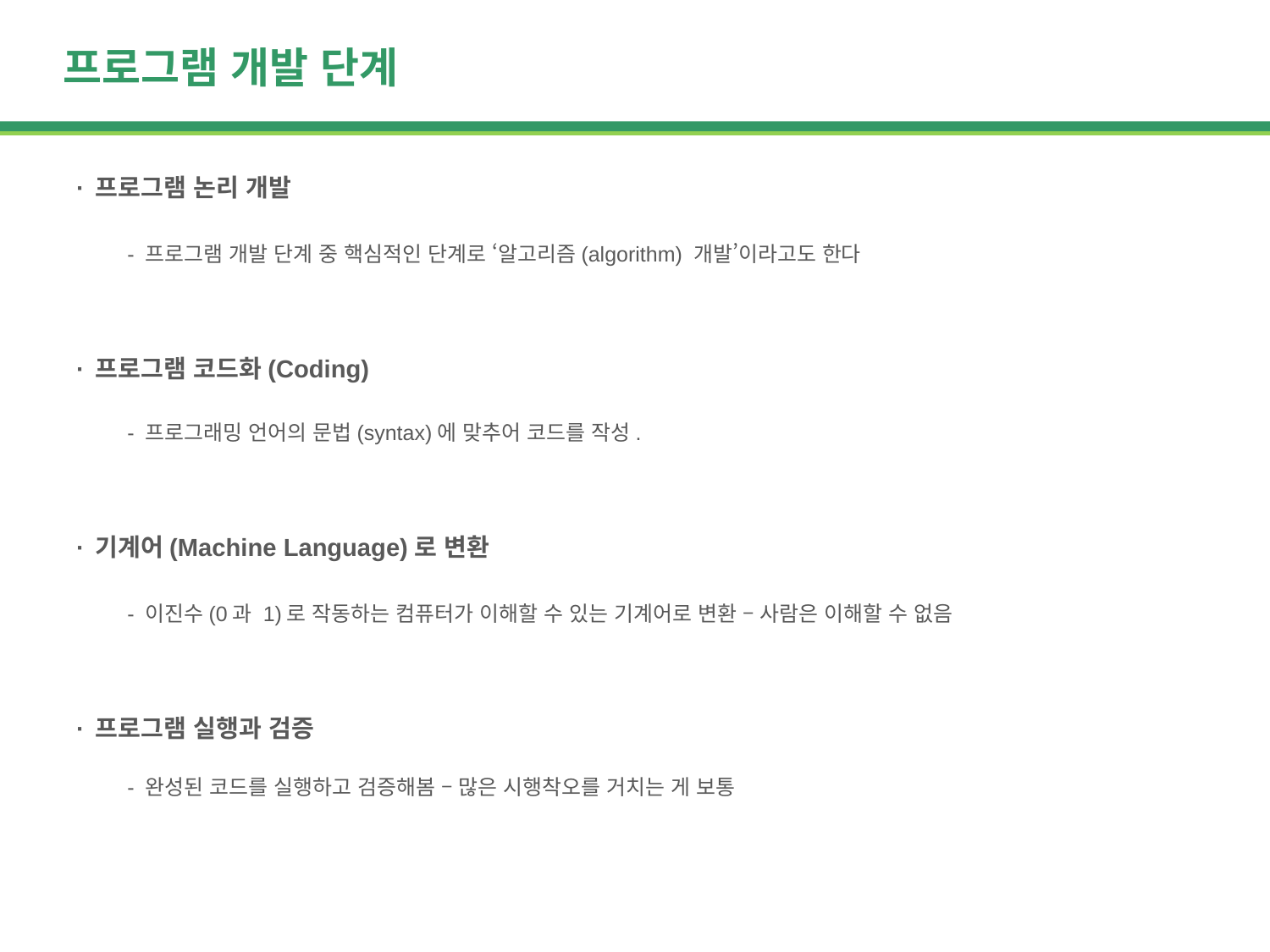

프로그램 개발 단계

∙ 프로그램 논리 개발
- 프로그램 개발 단계 중 핵심적인 단계로 ‘알고리즘(algorithm) 개발’이라고도 한다
∙ 프로그램 코드화(Coding)
- 프로그래밍 언어의 문법(syntax)에 맞추어 코드를 작성.
∙ 기계어(Machine Language)로 변환
- 이진수(0과 1)로 작동하는 컴퓨터가 이해할 수 있는 기계어로 변환 – 사람은 이해할 수 없음
∙ 프로그램 실행과 검증
- 완성된 코드를 실행하고 검증해봄 – 많은 시행착오를 거치는 게 보통